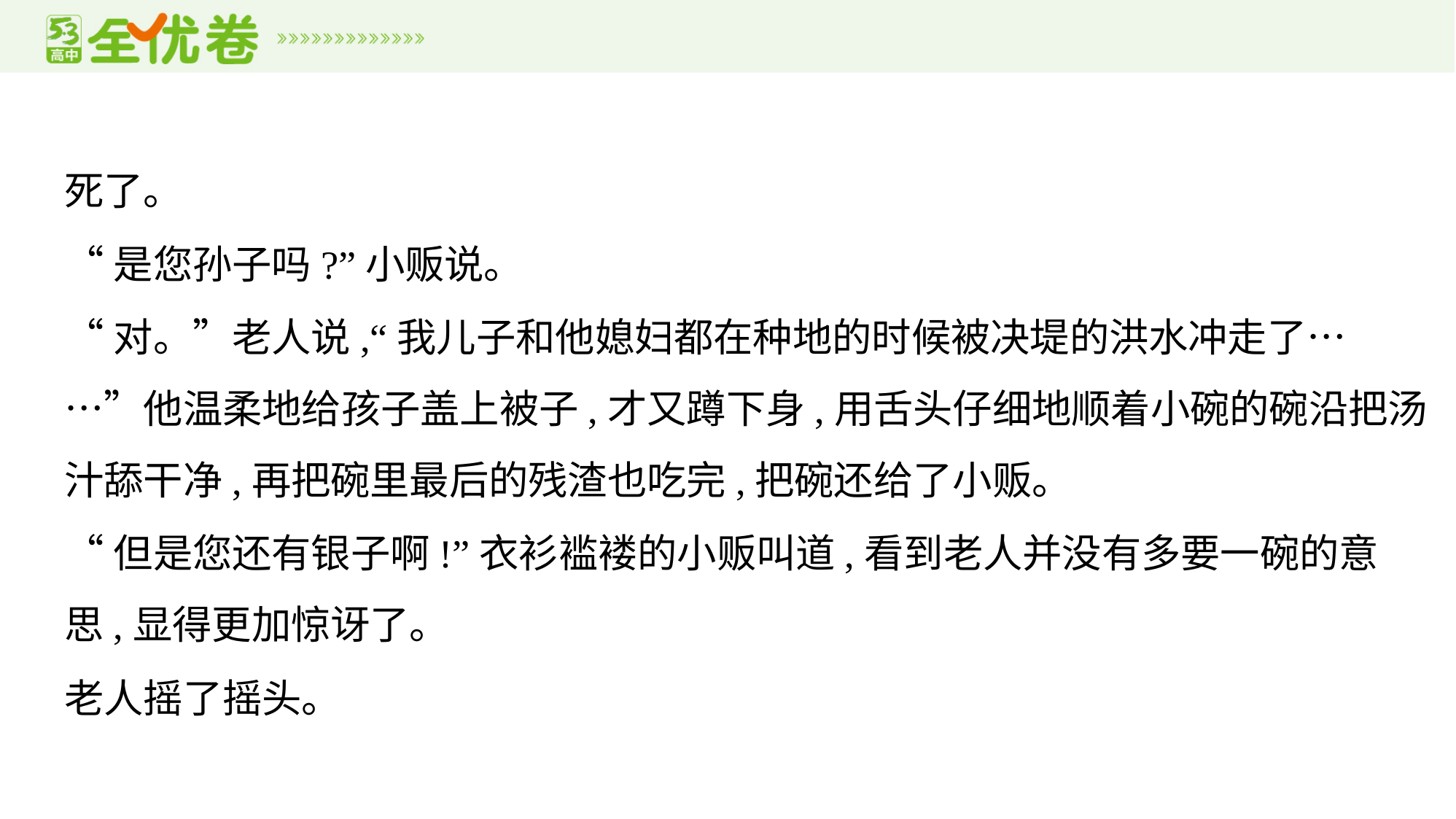

死了。
“是您孙子吗?”小贩说。
“对。”老人说,“我儿子和他媳妇都在种地的时候被决堤的洪水冲走了…
…”他温柔地给孩子盖上被子,才又蹲下身,用舌头仔细地顺着小碗的碗沿把汤
汁舔干净,再把碗里最后的残渣也吃完,把碗还给了小贩。
“但是您还有银子啊!”衣衫褴褛的小贩叫道,看到老人并没有多要一碗的意
思,显得更加惊讶了。
老人摇了摇头。